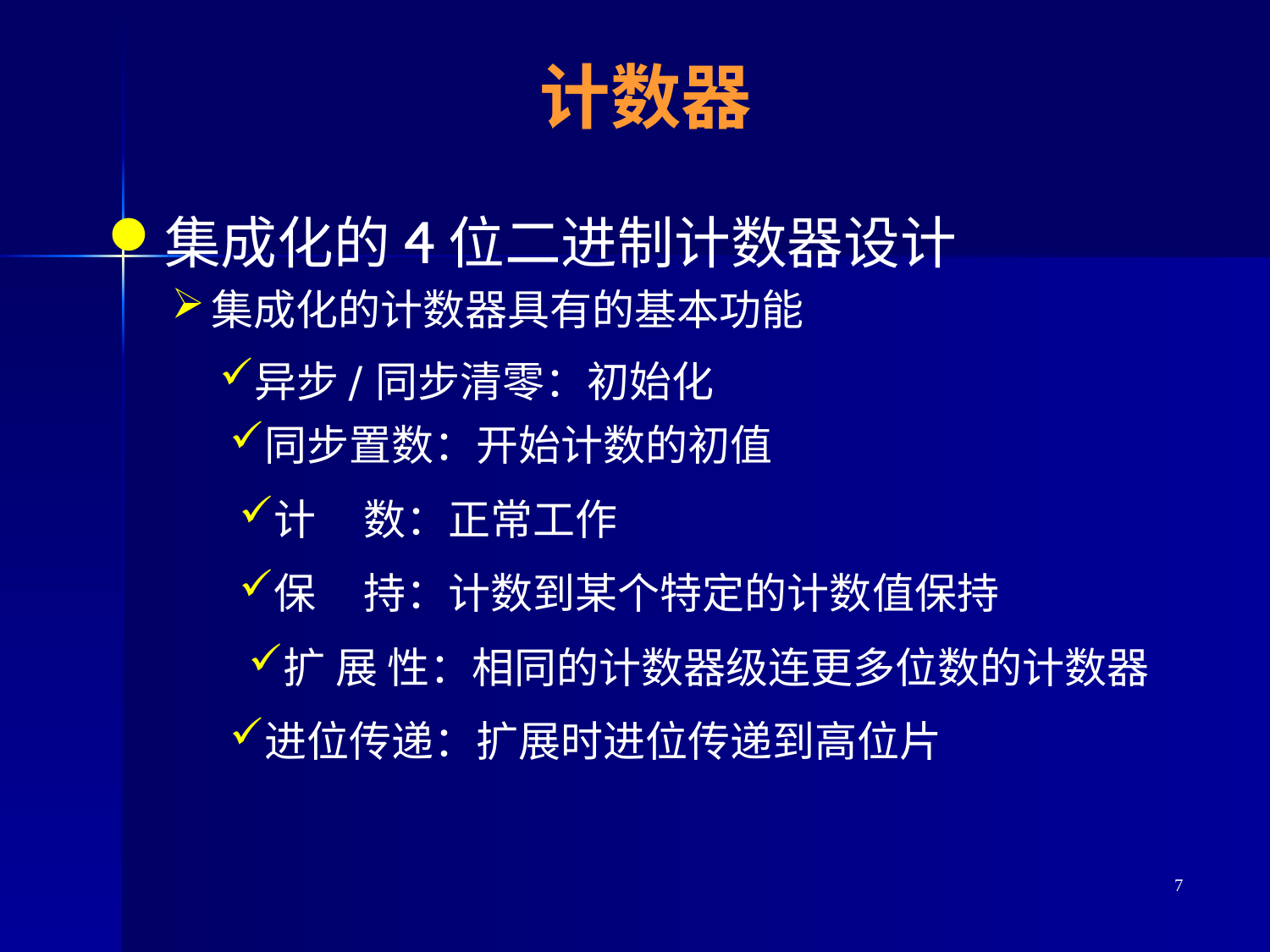

# 计数器
集成化的4位二进制计数器设计
集成化的计数器具有的基本功能
异步/同步清零：初始化
同步置数：开始计数的初值
计     数：正常工作
保     持：计数到某个特定的计数值保持
扩 展 性：相同的计数器级连更多位数的计数器
进位传递：扩展时进位传递到高位片
7